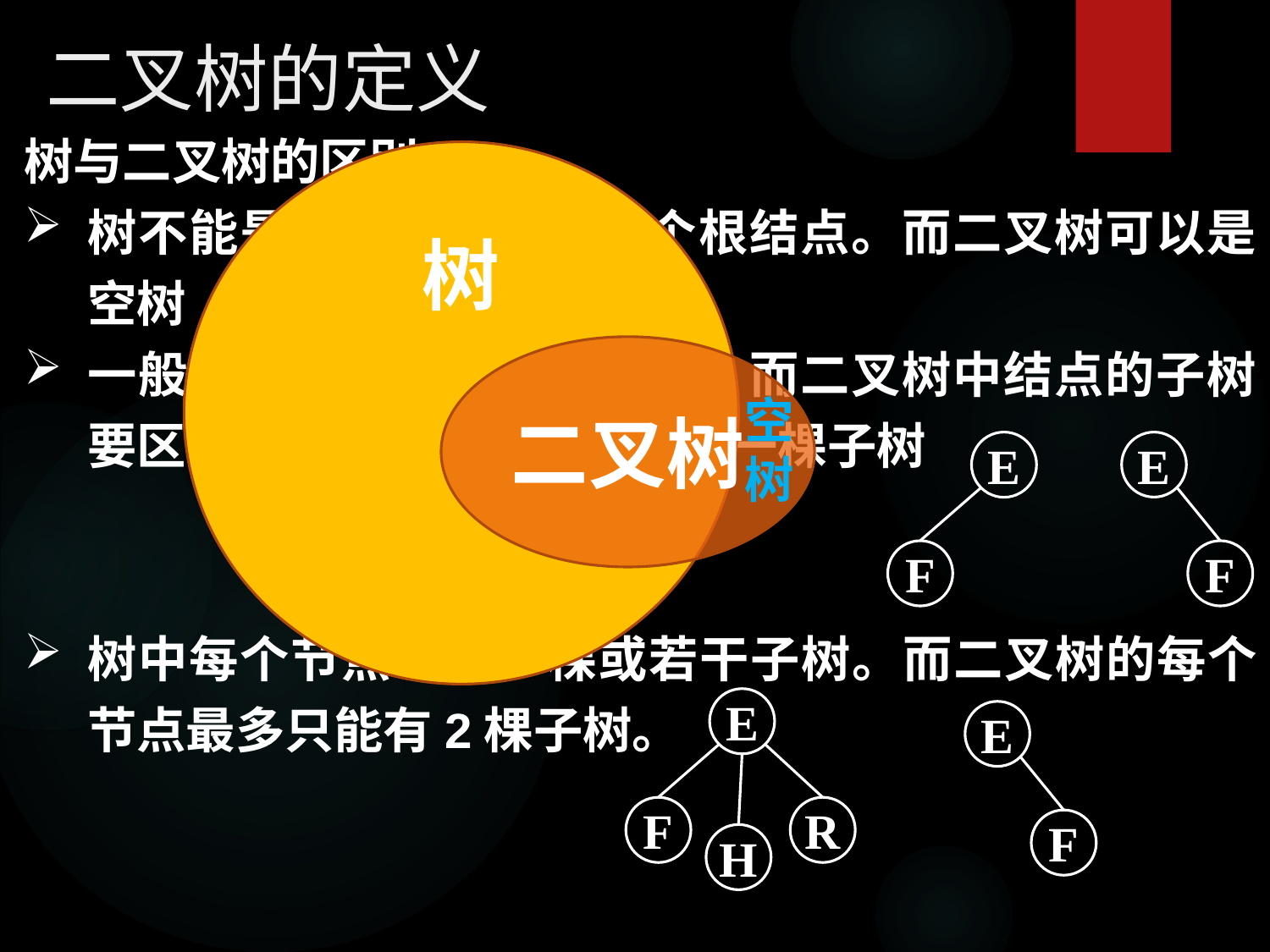

二叉树的定义
树与二叉树的区别：
树不能是空树，至少有一个根结点。而二叉树可以是空树
一般树的子树之间是无序的，而二叉树中结点的子树要区分左、右子树，即使只有一棵子树

树中每个节点可有0棵或若干子树。而二叉树的每个节点最多只能有2棵子树。
树

二叉树
空
树
E
E
F
F
E
F
R
H
E
F